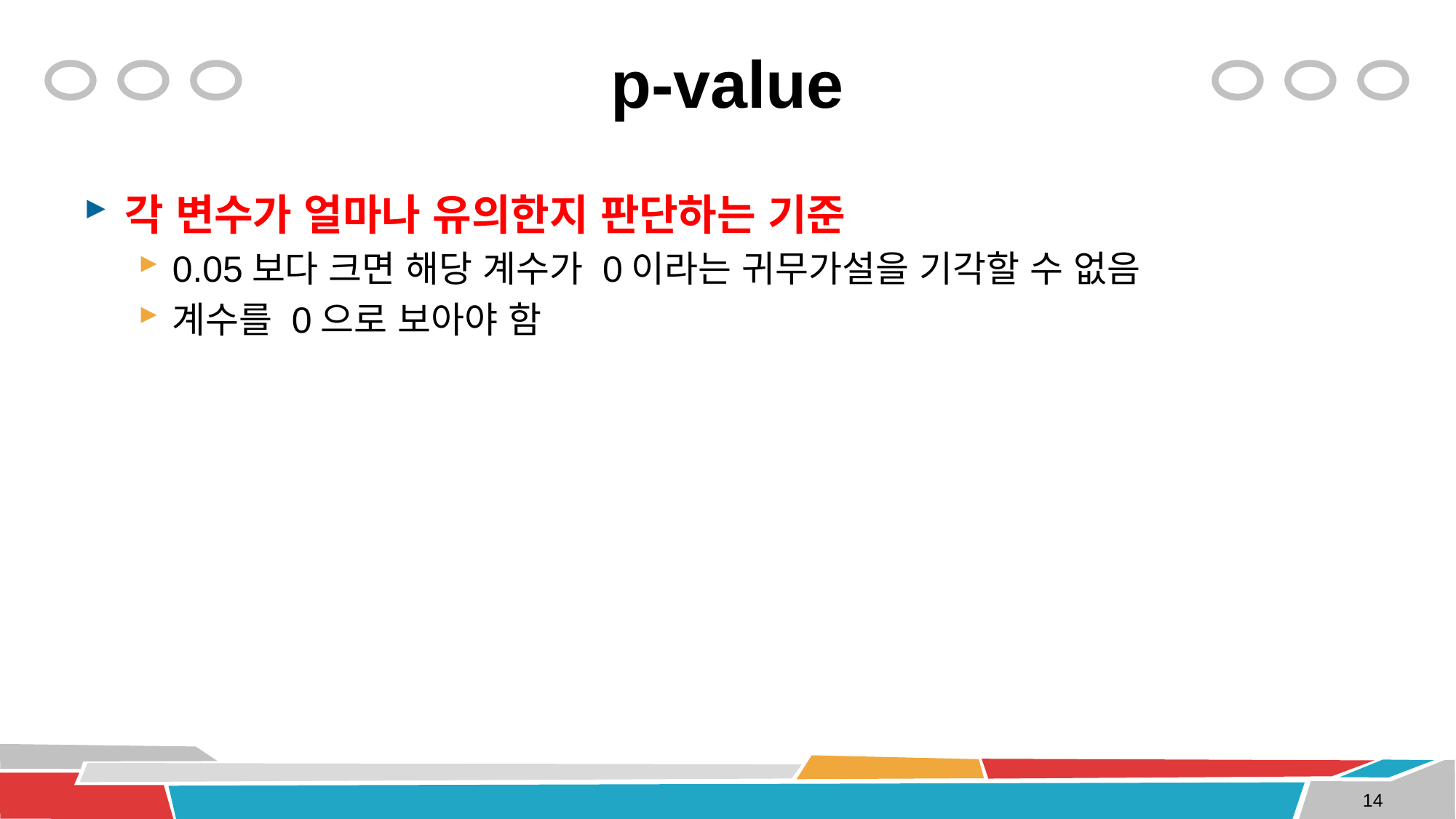

# p-value
각 변수가 얼마나 유의한지 판단하는 기준
0.05보다 크면 해당 계수가 0이라는 귀무가설을 기각할 수 없음
계수를 0으로 보아야 함
14